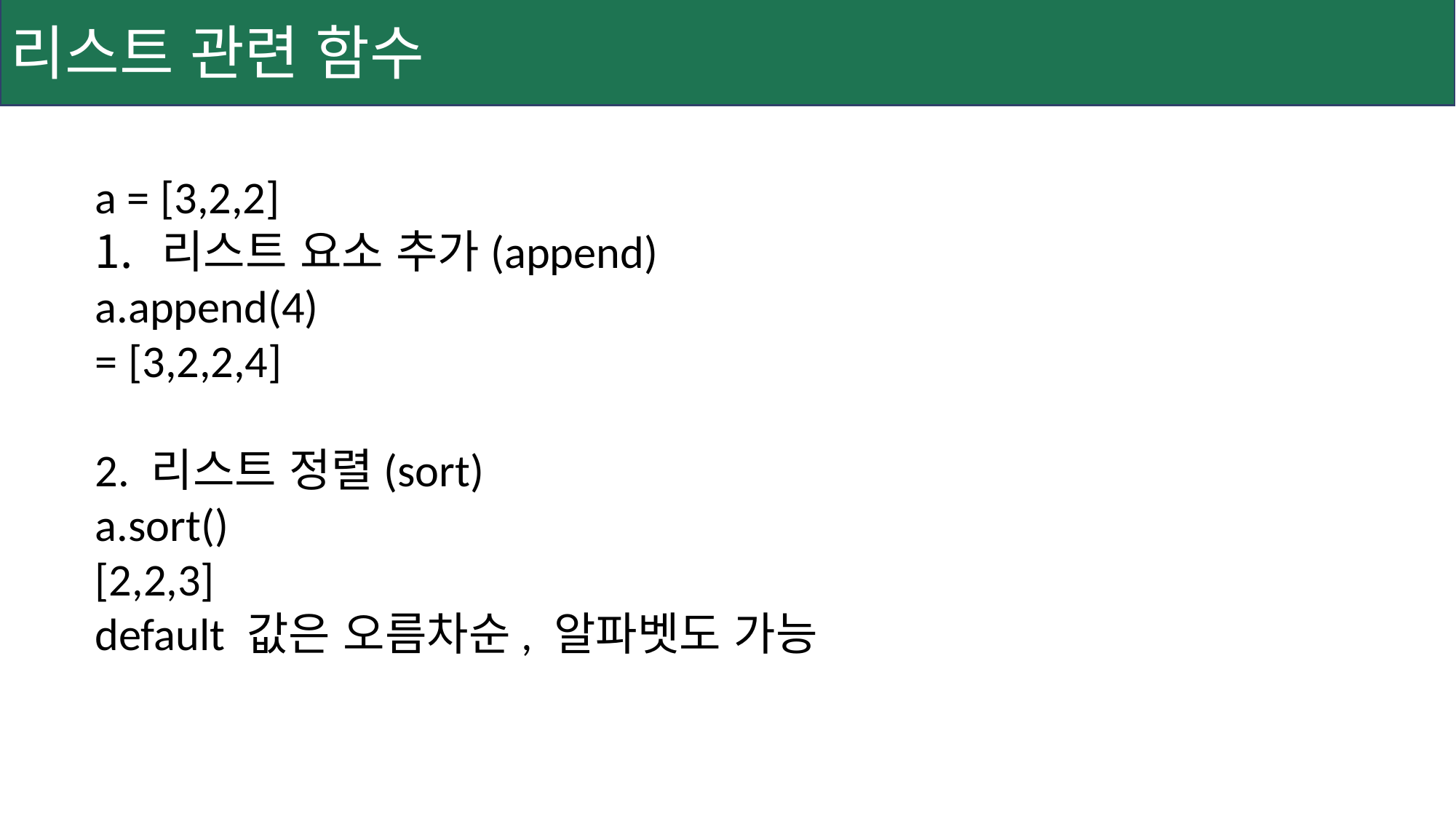

리스트 관련 함수
a = [3,2,2]
리스트 요소 추가(append)
a.append(4)
= [3,2,2,4]

2. 리스트 정렬(sort)
a.sort()
[2,2,3]
default 값은 오름차순, 알파벳도 가능